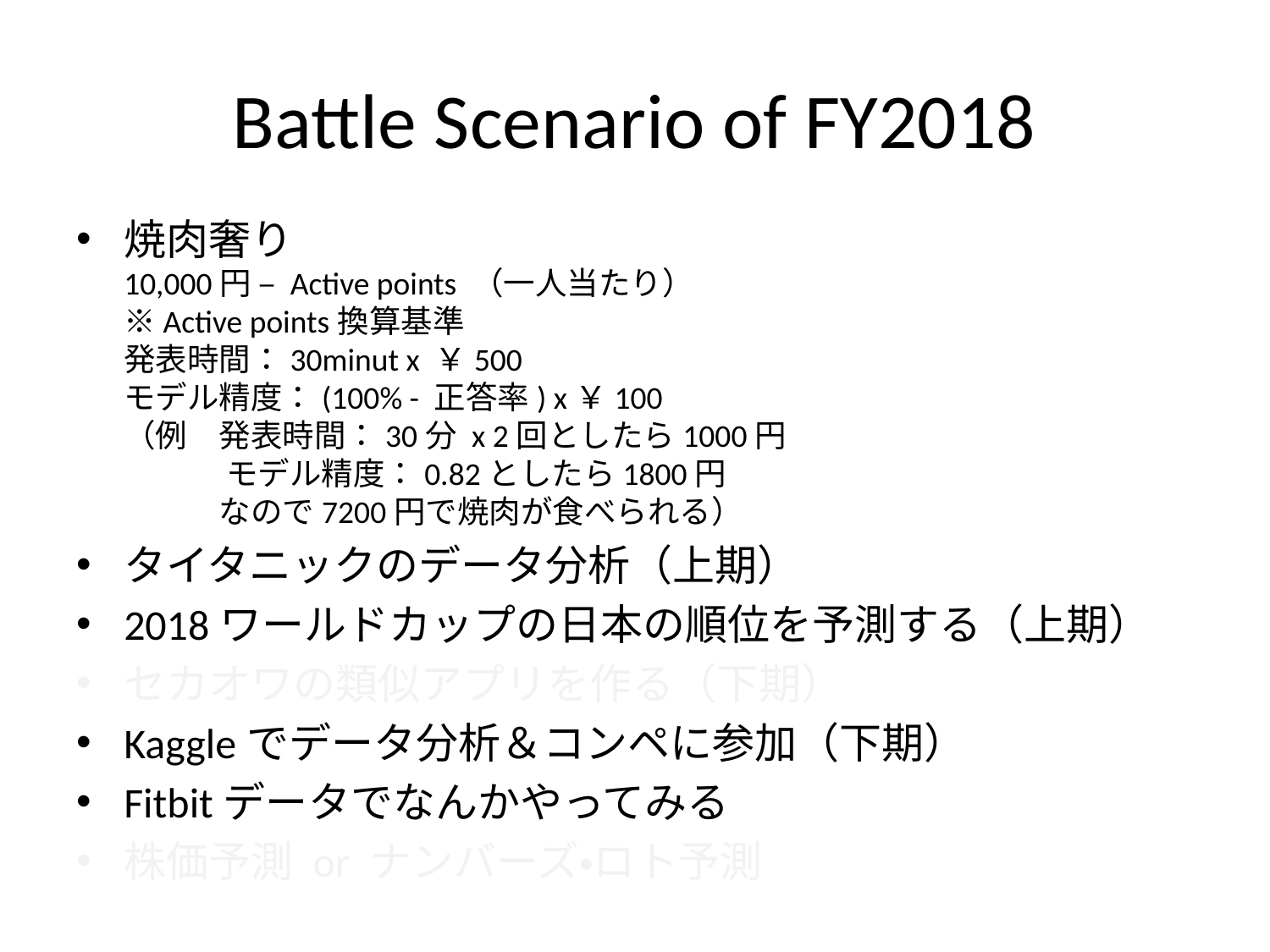

# Battle Scenario of FY2018
焼肉奢り
10,000円 – Active points （一人当たり）
※Active points換算基準
発表時間：30minut x ￥500
モデル精度：(100% - 正答率) x￥100
（例　発表時間：30分 x 2回としたら1000円
　　　 モデル精度：0.82としたら1800円
　　　なので7200円で焼肉が食べられる）
タイタニックのデータ分析（上期）
2018ワールドカップの日本の順位を予測する（上期）
セカオワの類似アプリを作る（下期）
Kaggleでデータ分析＆コンペに参加（下期）
Fitbitデータでなんかやってみる
株価予測 or ナンバーズ・ロト予測